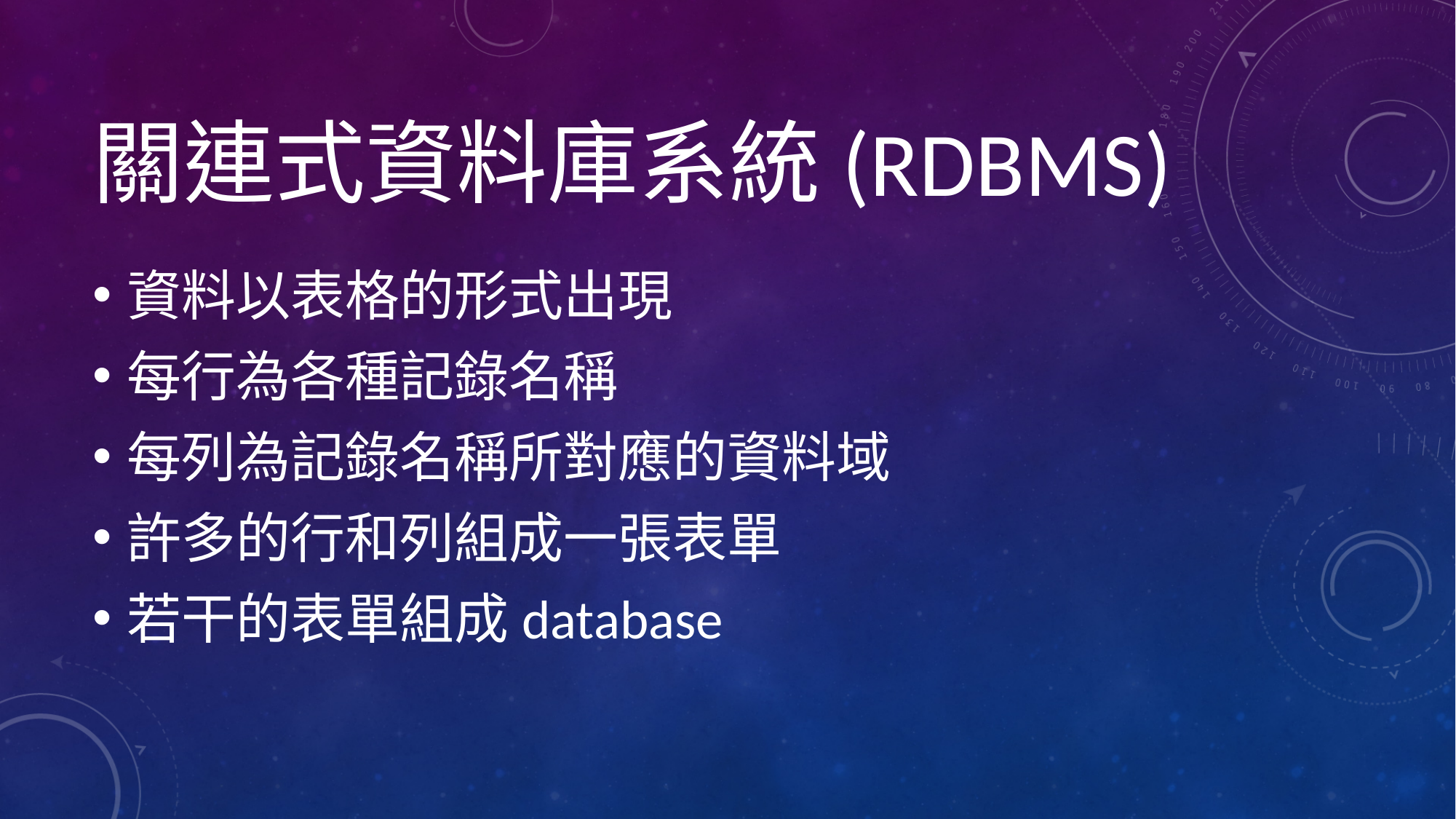

# 關連式資料庫系統(Rdbms)
資料以表格的形式出現
每行為各種記錄名稱
每列為記錄名稱所對應的資料域
許多的行和列組成一張表單
若干的表單組成database